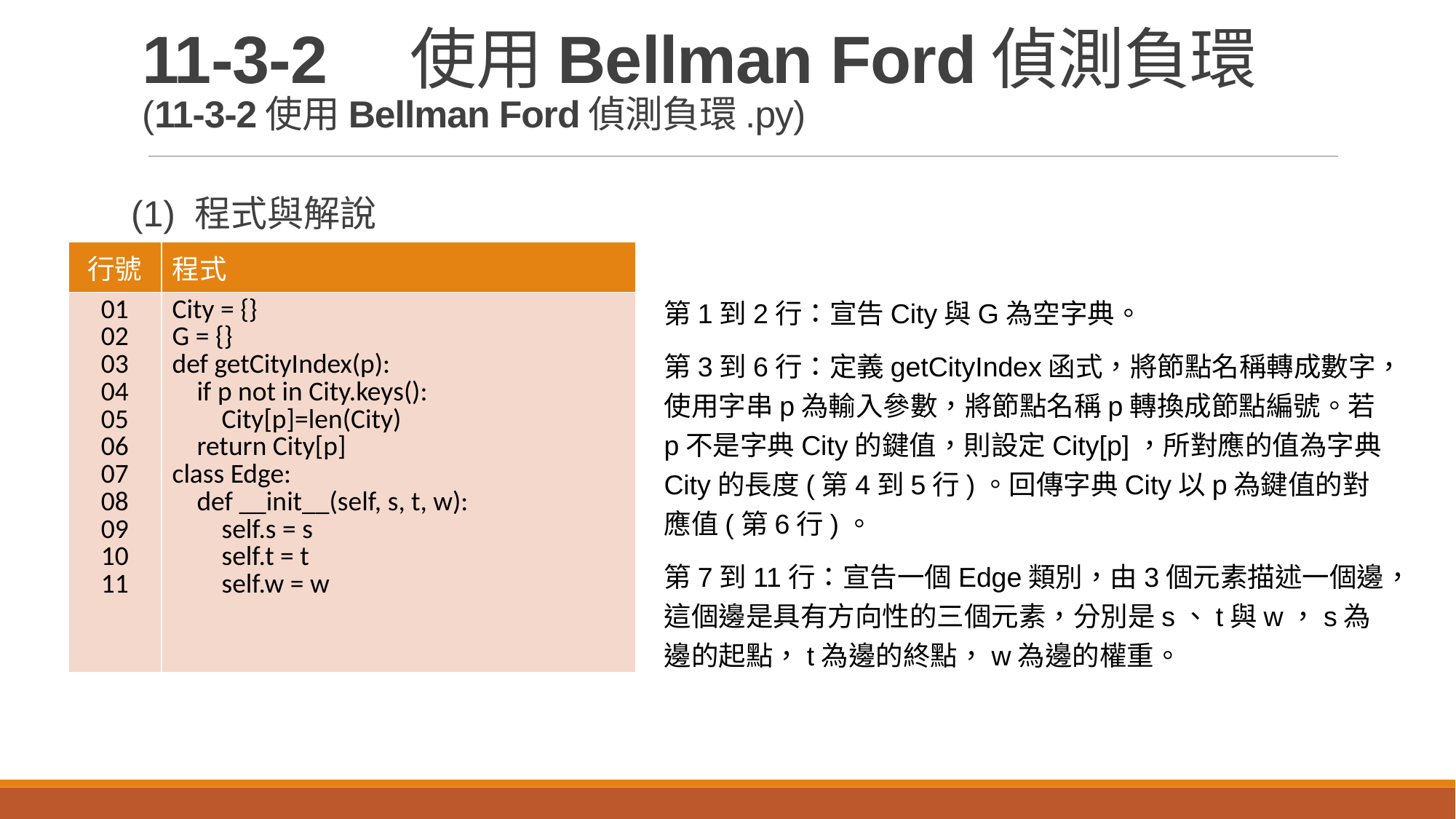

# 11-3-2　使用Bellman Ford偵測負環 (11-3-2使用Bellman Ford偵測負環.py)
(1) 程式與解說

| 行號 | 程式 |
| --- | --- |
| 01 02 03 04 05 06 07 08 09 10 11 | City = {} G = {} def getCityIndex(p): if p not in City.keys(): City[p]=len(City) return City[p] class Edge: def \_\_init\_\_(self, s, t, w): self.s = s self.t = t self.w = w |
第1到2行：宣告City與G為空字典。
第3到6行：定義getCityIndex函式，將節點名稱轉成數字，使用字串p為輸入參數，將節點名稱p轉換成節點編號。若p不是字典City的鍵值，則設定City[p]，所對應的值為字典City的長度(第4到5行)。回傳字典City以p為鍵值的對應值(第6行)。
第7到11行：宣告一個Edge類別，由3個元素描述一個邊，這個邊是具有方向性的三個元素，分別是s、t與w，s為邊的起點，t為邊的終點，w為邊的權重。